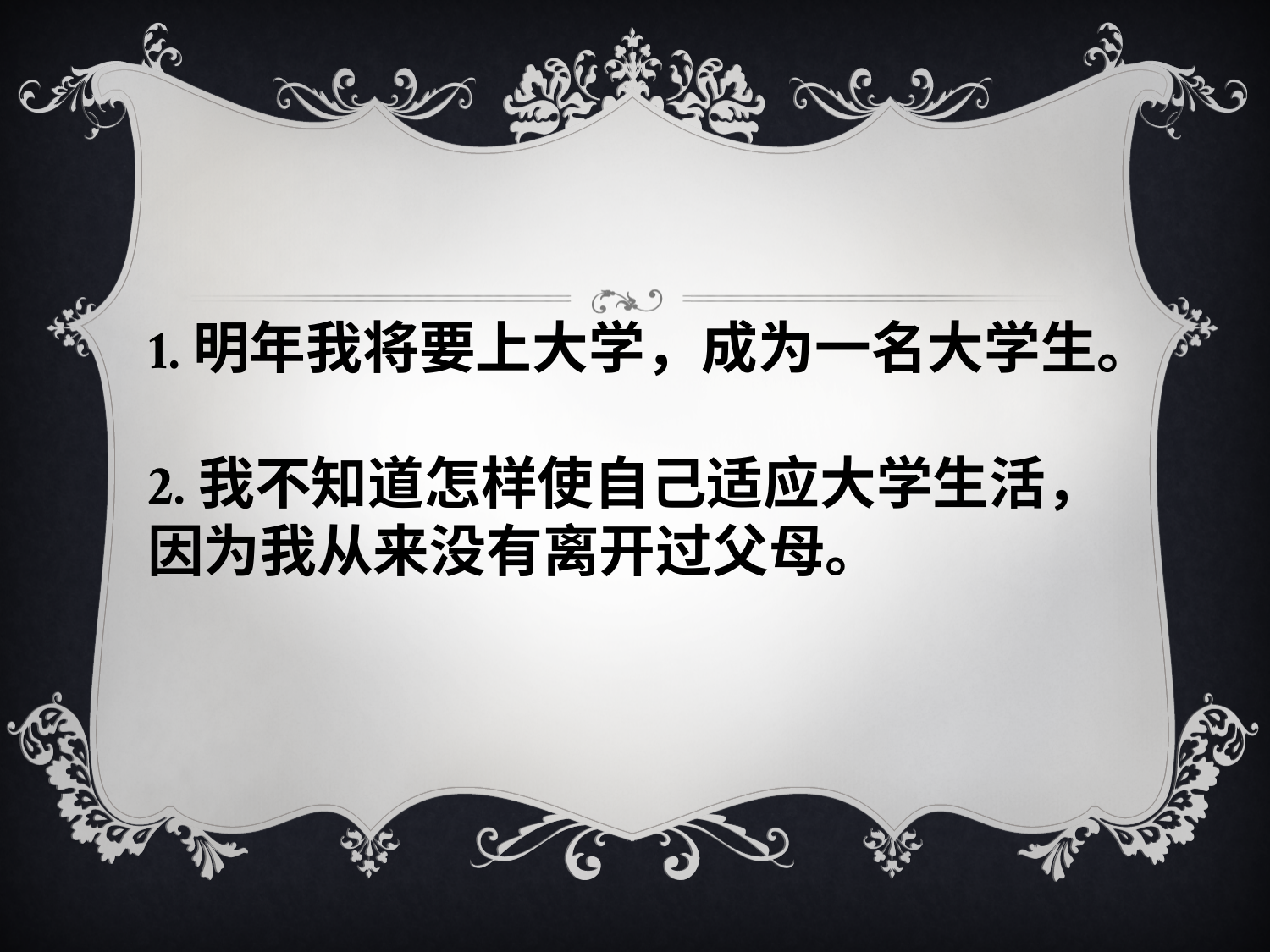

1.明年我将要上大学，成为一名大学生。

2.我不知道怎样使自己适应大学生活，因为我从来没有离开过父母。